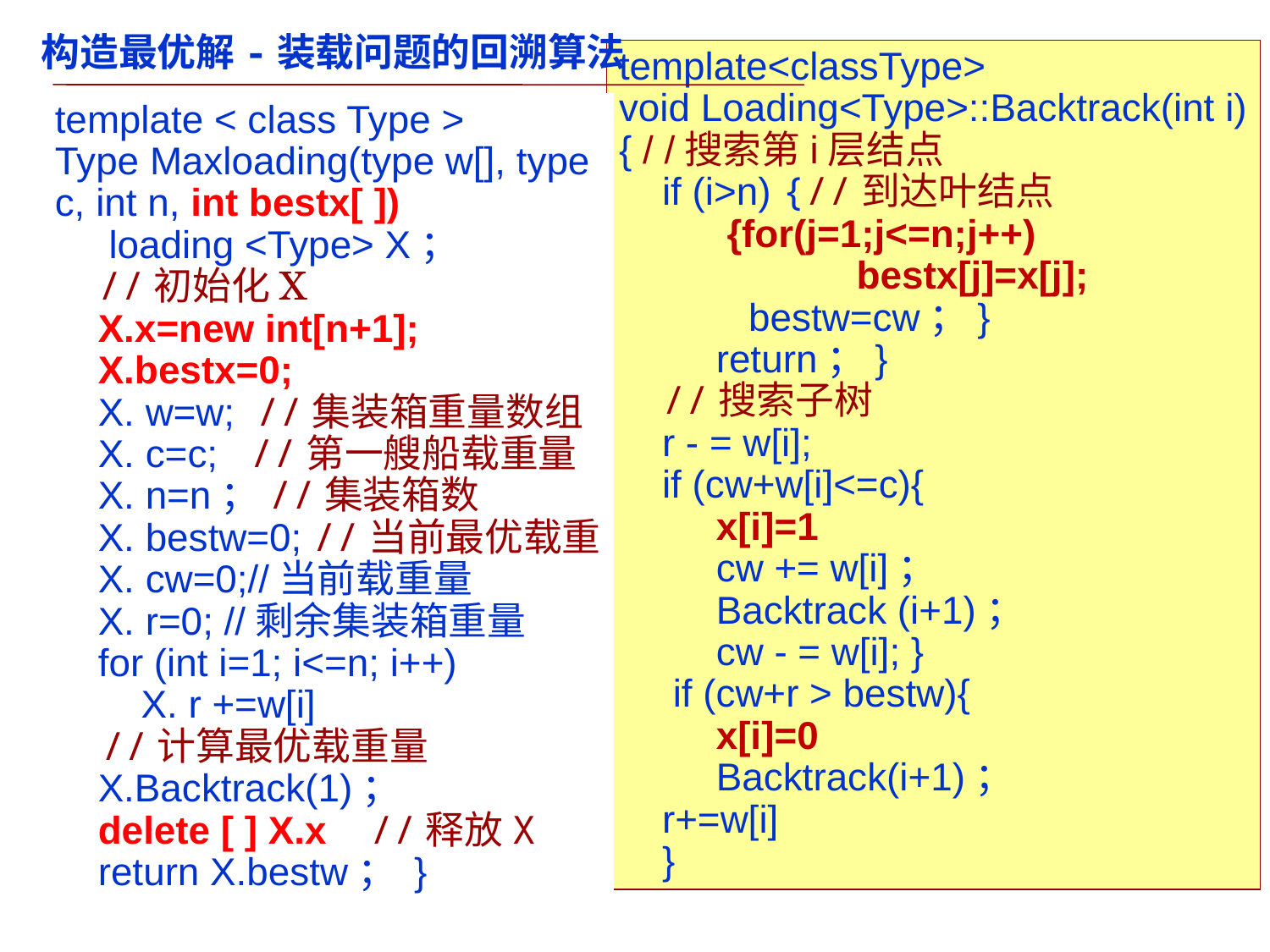

构造最优解-装载问题的回溯算法
template<classType>
void Loading<Type>::Backtrack(int i)
{ / /搜索第i层结点
    if (i>n) {//到达叶结点
          {for(j=1;j<=n;j++)
                      bestx[j]=x[j];
            bestw=cw；}
         return；}
    //搜索子树
    r - = w[i];
    if (cw+w[i]<=c){
         x[i]=1
         cw += w[i]；
         Backtrack (i+1)；
         cw - = w[i]; }
     if (cw+r > bestw){
         x[i]=0
         Backtrack(i+1)；
    r+=w[i]
    }

template < class Type >
Type Maxloading(type w[], type c, int n, int bestx[ ])
     loading <Type> X；
    //初始化X
    X.x=new int[n+1];
    X.bestx=0;
    X. w=w;  //集装箱重量数组
    X. c=c;   //第一艘船载重量
    X. n=n；//集装箱数
    X. bestw=0; //当前最优载重
    X. cw=0;//当前载重量
    X. r=0; //剩余集装箱重量
    for (int i=1; i<=n; i++)
        X. r +=w[i]
  //计算最优载重量
    X.Backtrack(1)；
    delete [ ] X.x    //释放X
    return X.bestw； }